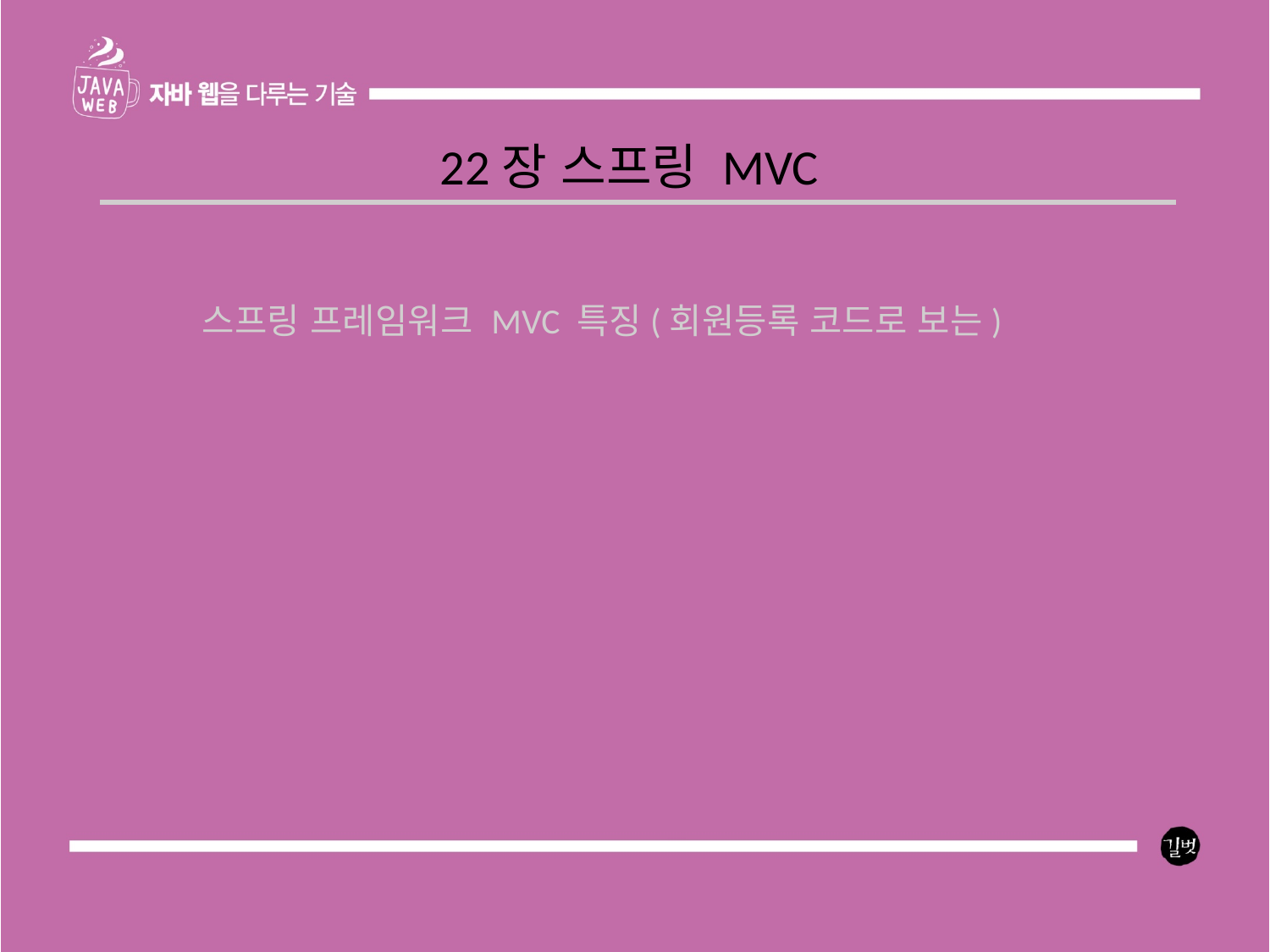

22장 스프링 MVC
스프링 프레임워크 MVC 특징(회원등록 코드로 보는)